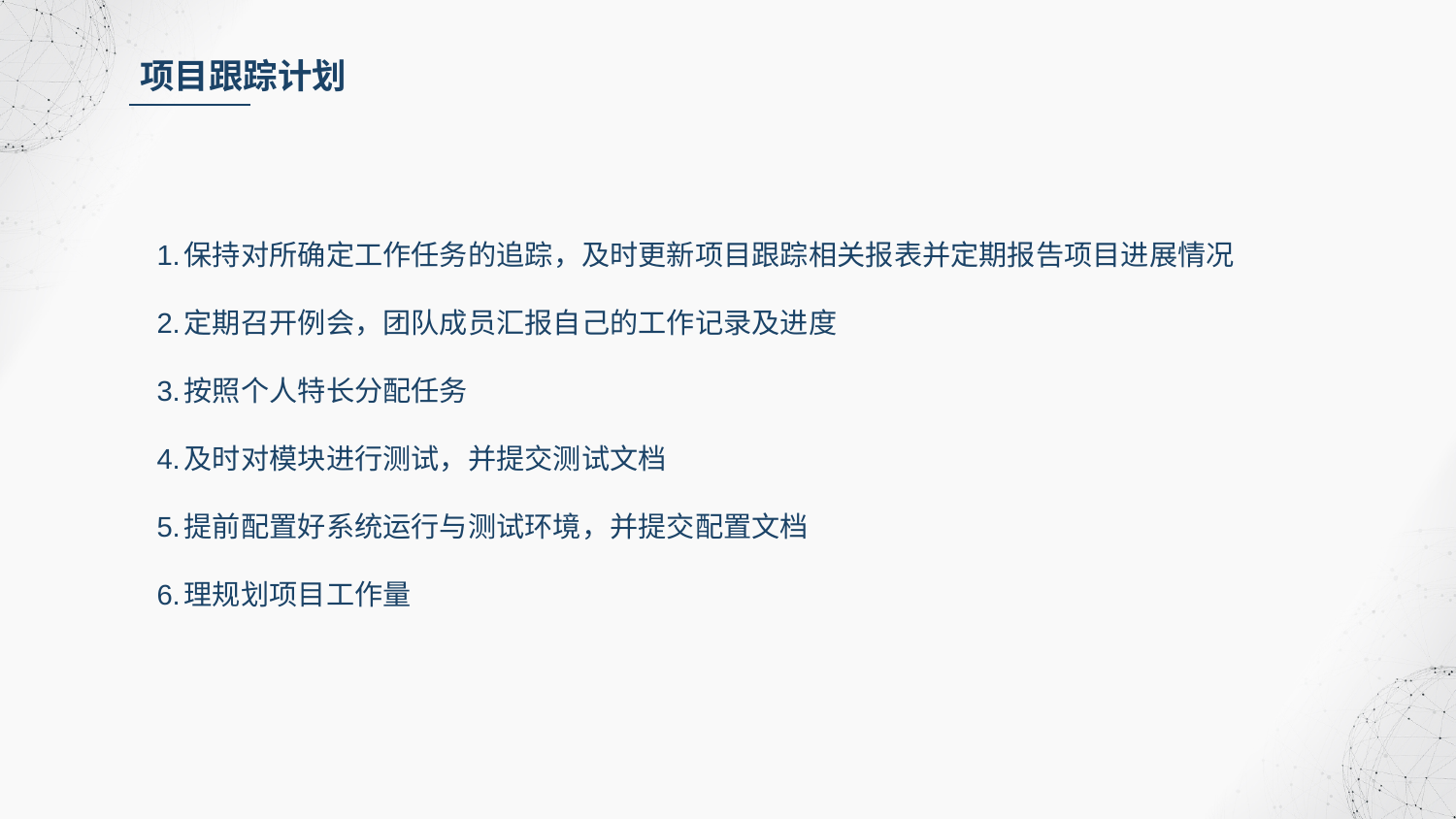

项目跟踪计划

保持对所确定工作任务的追踪，及时更新项目跟踪相关报表并定期报告项目进展情况

定期召开例会，团队成员汇报自己的工作记录及进度

按照个人特长分配任务

及时对模块进行测试，并提交测试文档

提前配置好系统运行与测试环境，并提交配置文档

理规划项目工作量